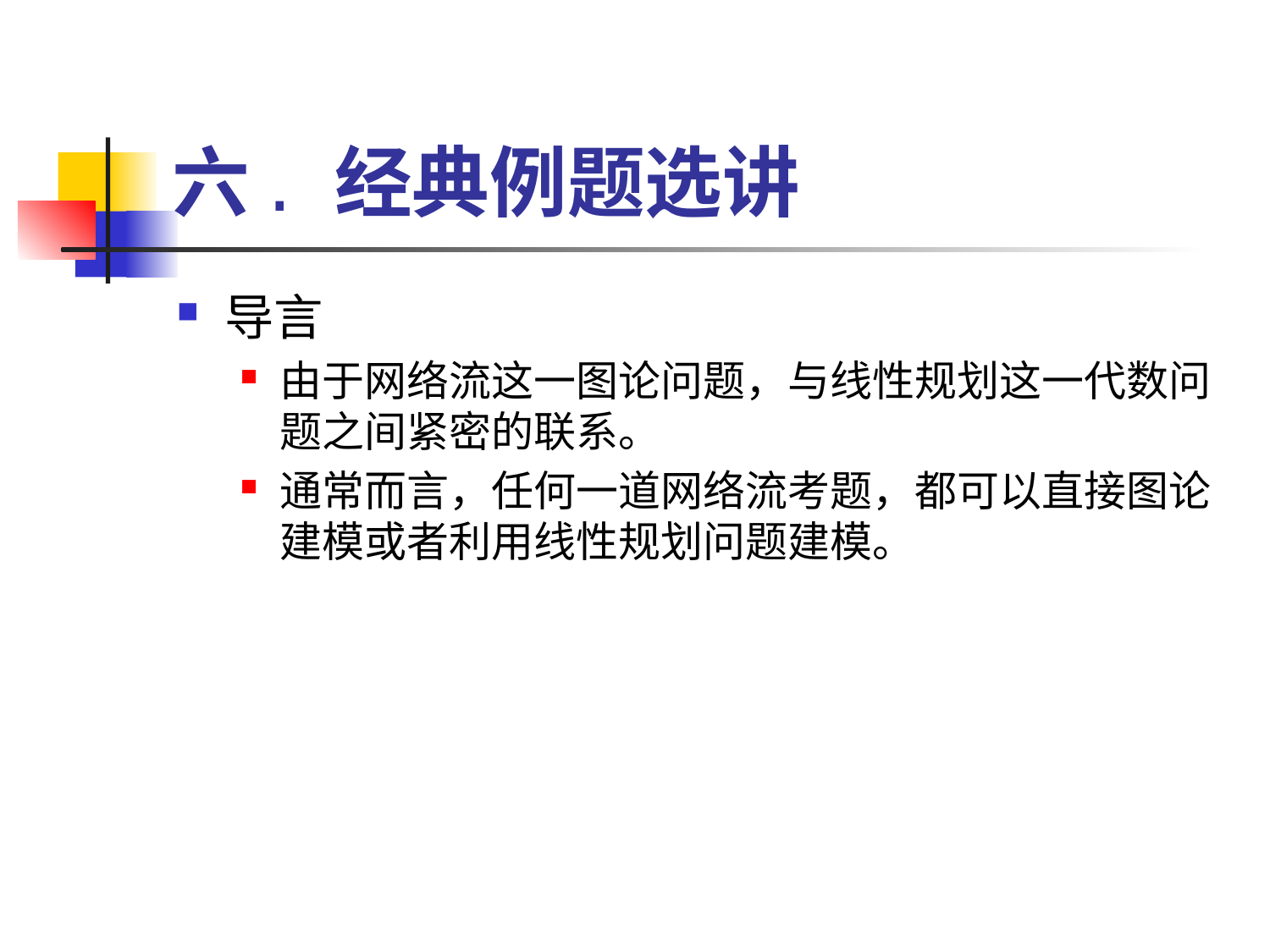

# 六. 经典例题选讲
导言
由于网络流这一图论问题，与线性规划这一代数问题之间紧密的联系。
通常而言，任何一道网络流考题，都可以直接图论建模或者利用线性规划问题建模。